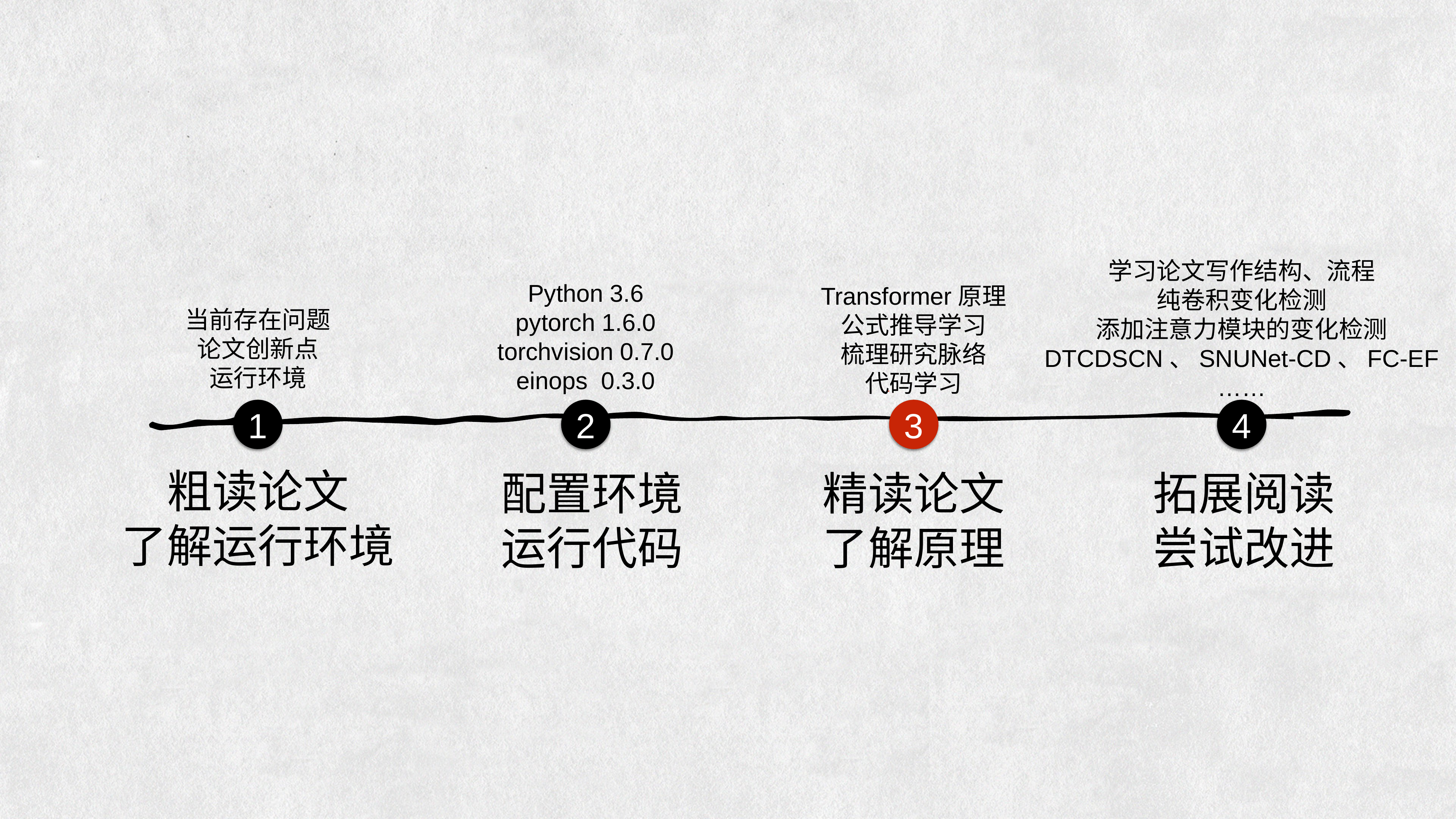

学习论文写作结构、流程
纯卷积变化检测
添加注意力模块的变化检测
DTCDSCN、SNUNet-CD、FC-EF
……
Python 3.6
pytorch 1.6.0
torchvision 0.7.0
einops  0.3.0
Transformer原理
公式推导学习
梳理研究脉络
代码学习
当前存在问题
论文创新点
运行环境

3
内容新颖 随意编辑
2
4
1

粗读论文
了解运行环境
配置环境
运行代码
精读论文
了解原理
拓展阅读
尝试改进